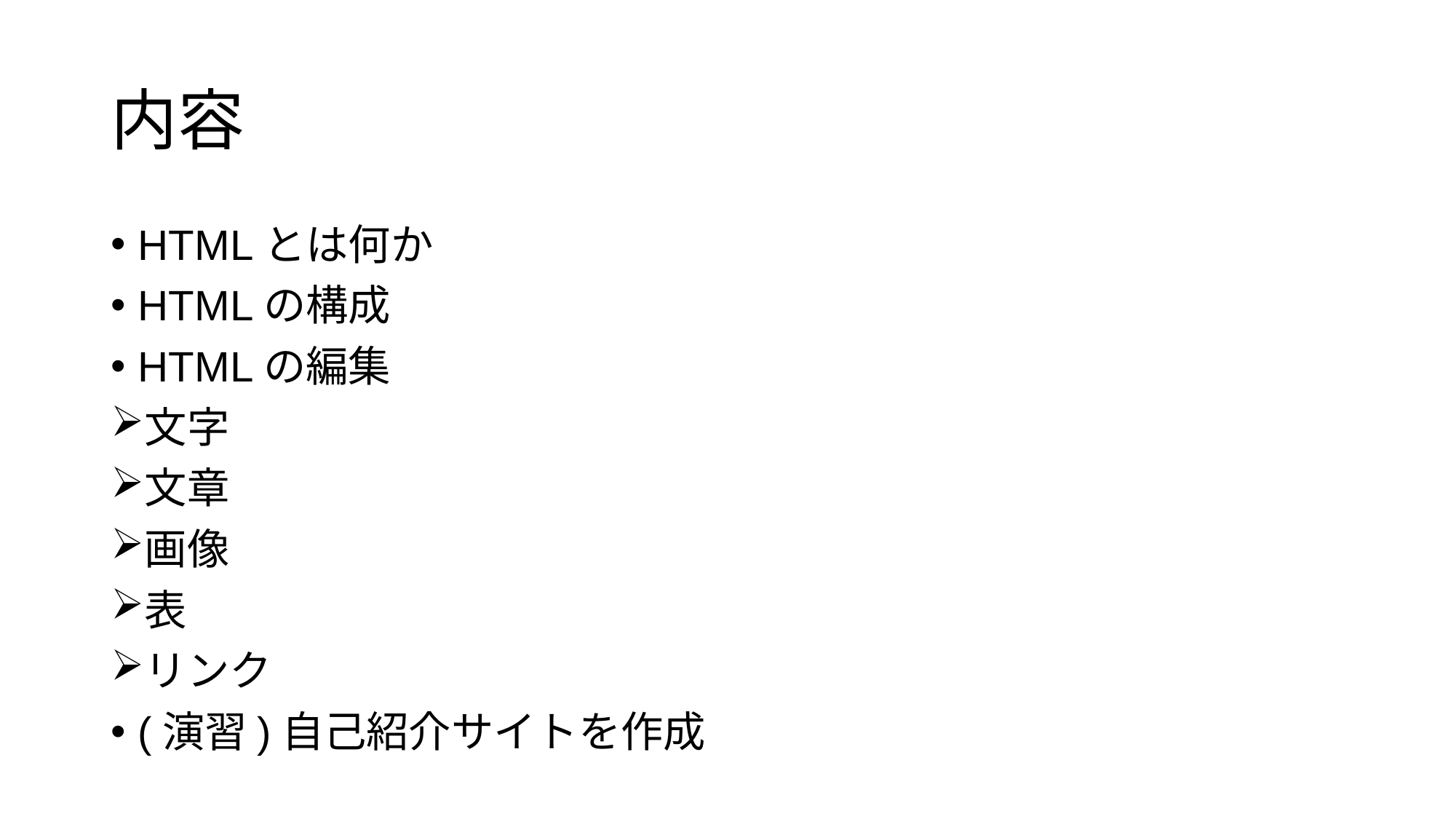

# 内容
HTMLとは何か
HTMLの構成
HTMLの編集
文字
文章
画像
表
リンク
(演習)自己紹介サイトを作成